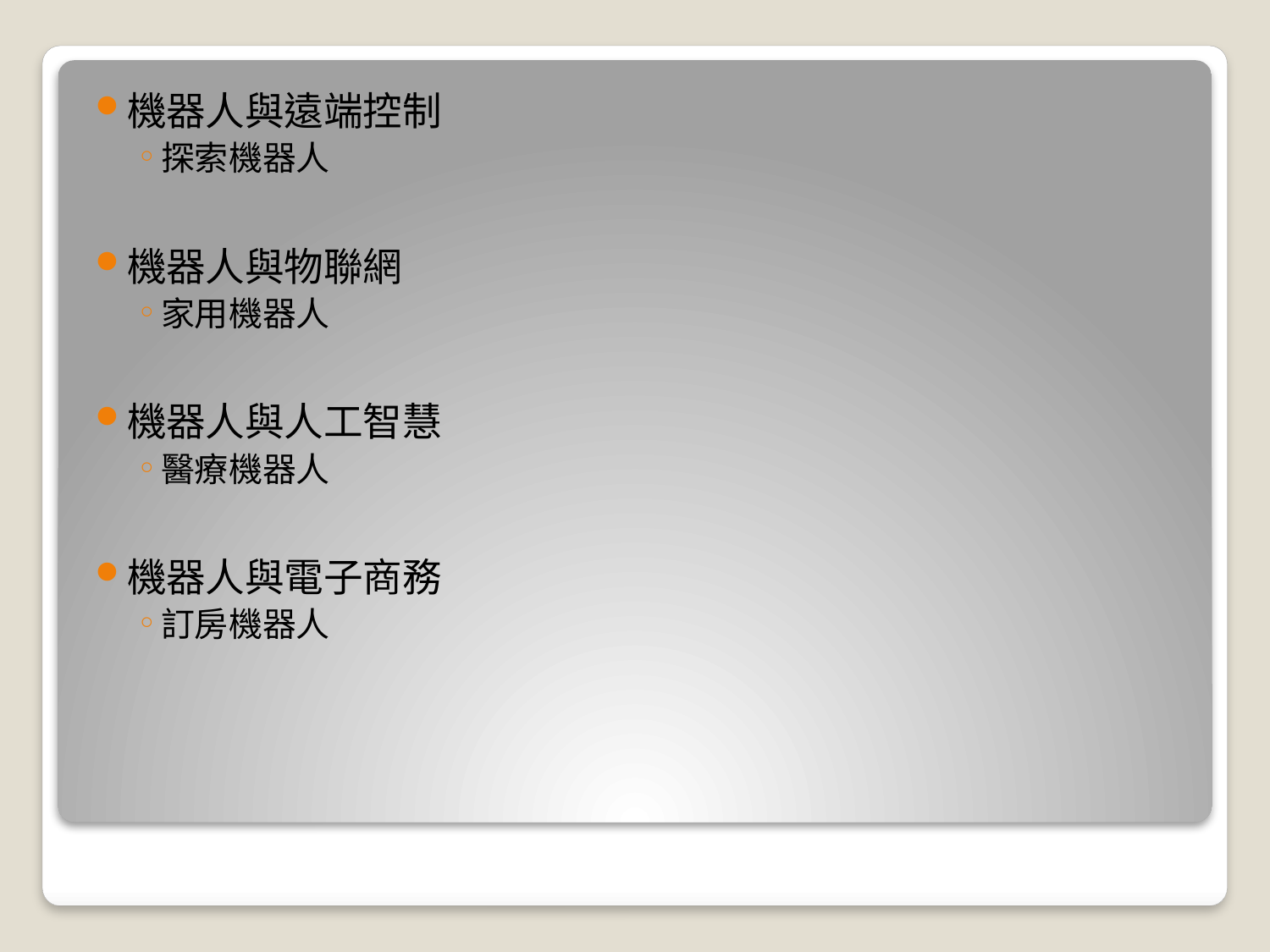

機器人與遠端控制
探索機器人

機器人與物聯網
家用機器人

機器人與人工智慧
醫療機器人

機器人與電子商務
訂房機器人
#